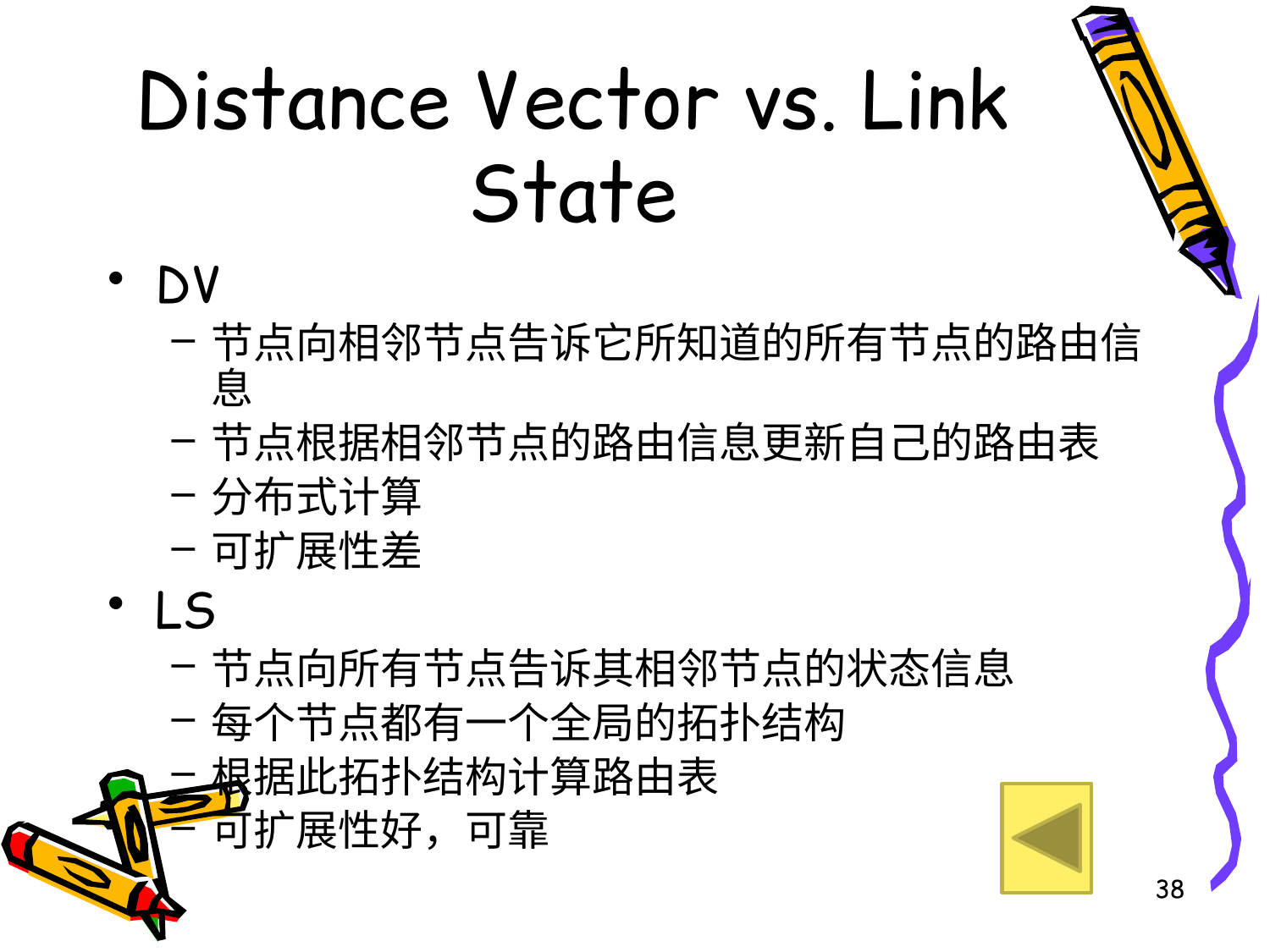

# Distance Vector vs. Link State
DV
节点向相邻节点告诉它所知道的所有节点的路由信息
节点根据相邻节点的路由信息更新自己的路由表
分布式计算
可扩展性差
LS
节点向所有节点告诉其相邻节点的状态信息
每个节点都有一个全局的拓扑结构
根据此拓扑结构计算路由表
可扩展性好，可靠

38